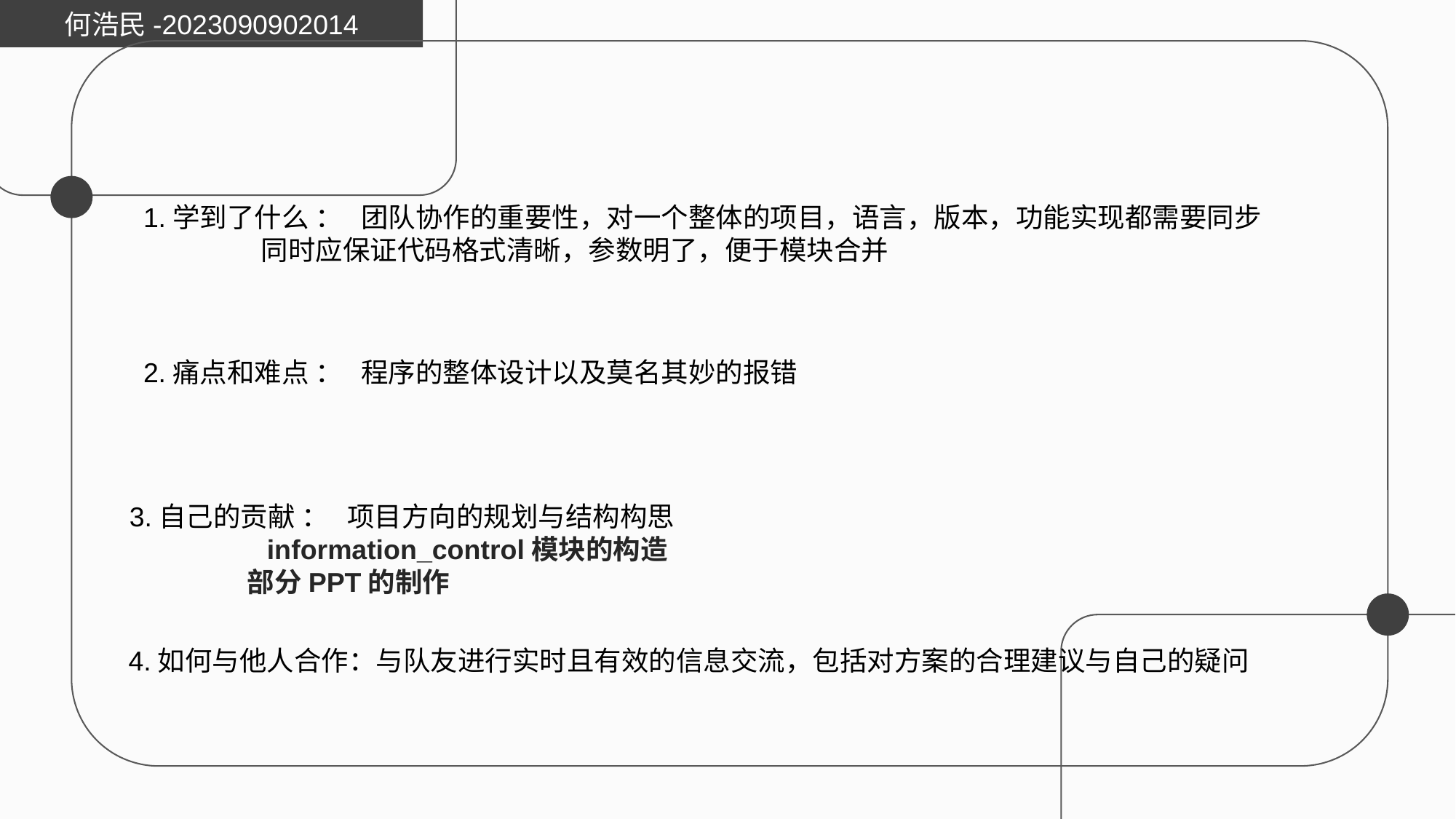

何浩民-2023090902014

1.学到了什么 ：   团队协作的重要性，对一个整体的项目，语言，版本，功能实现都需要同步
                  同时应保证代码格式清晰，参数明了，便于模块合并
2.痛点和难点 ：   程序的整体设计以及莫名其妙的报错
3.自己的贡献 ：   项目方向的规划与结构构思
                  information_control模块的构造
                  部分PPT的制作

4.如何与他人合作：与队友进行实时且有效的信息交流，包括对方案的合理建议与自己的疑问